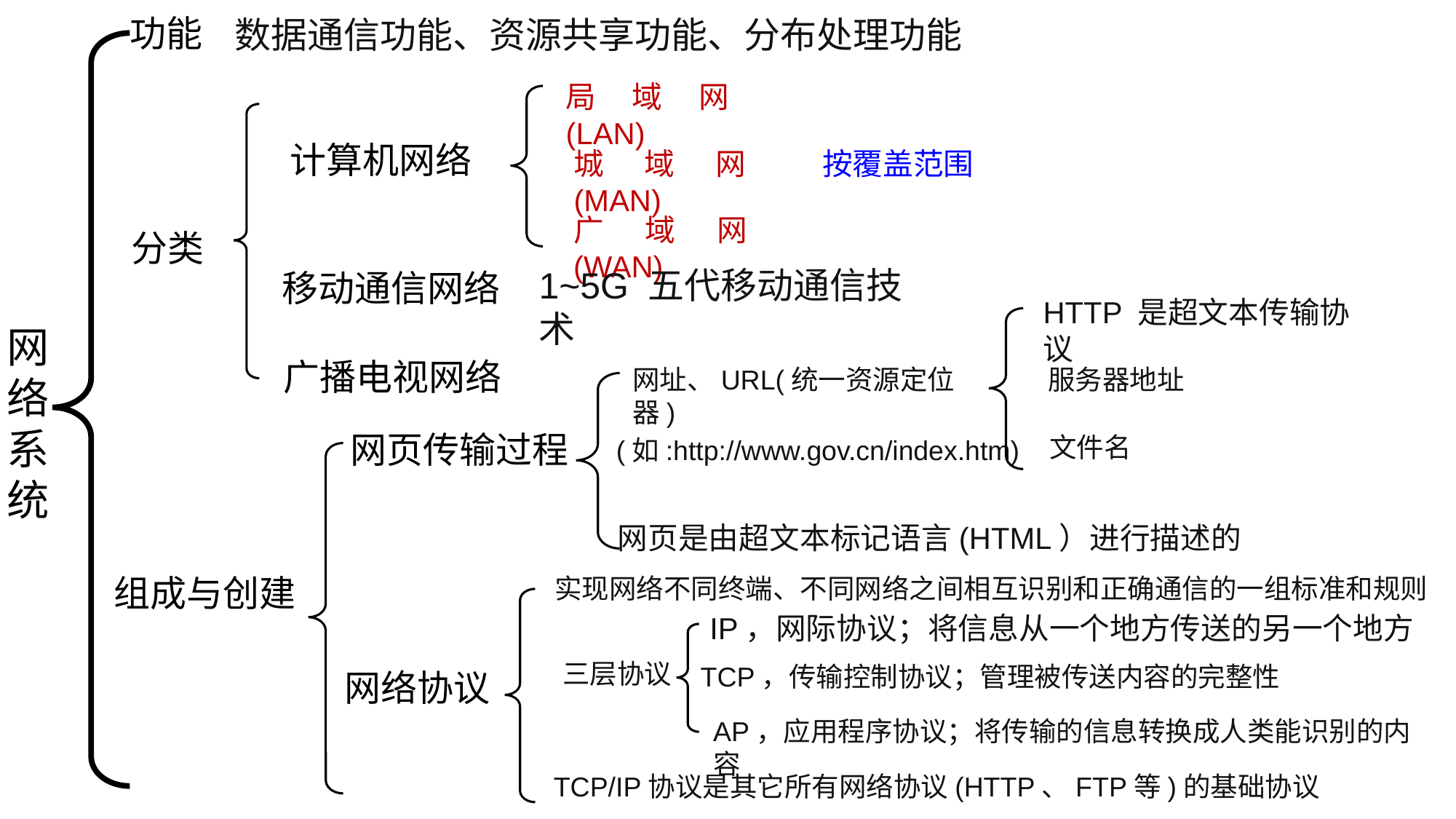

功能
数据通信功能、资源共享功能、分布处理功能

局域网(LAN)

计算机网络
城域网(MAN)
按覆盖范围
广域网(WAN)
分类
1~5G 五代移动通信技术
移动通信网络
HTTP 是超文本传输协议

网络系统
广播电视网络
服务器地址
网址、URL(统一资源定位器)

网页传输过程
文件名
(如:http://www.gov.cn/index.htm)

网页是由超文本标记语言(HTML）进行描述的
组成与创建
实现网络不同终端、不同网络之间相互识别和正确通信的一组标准和规则

IP，网际协议；将信息从一个地方传送的另一个地方

三层协议
TCP，传输控制协议；管理被传送内容的完整性
网络协议
AP，应用程序协议；将传输的信息转换成人类能识别的内容
TCP/IP协议是其它所有网络协议(HTTP、FTP等)的基础协议